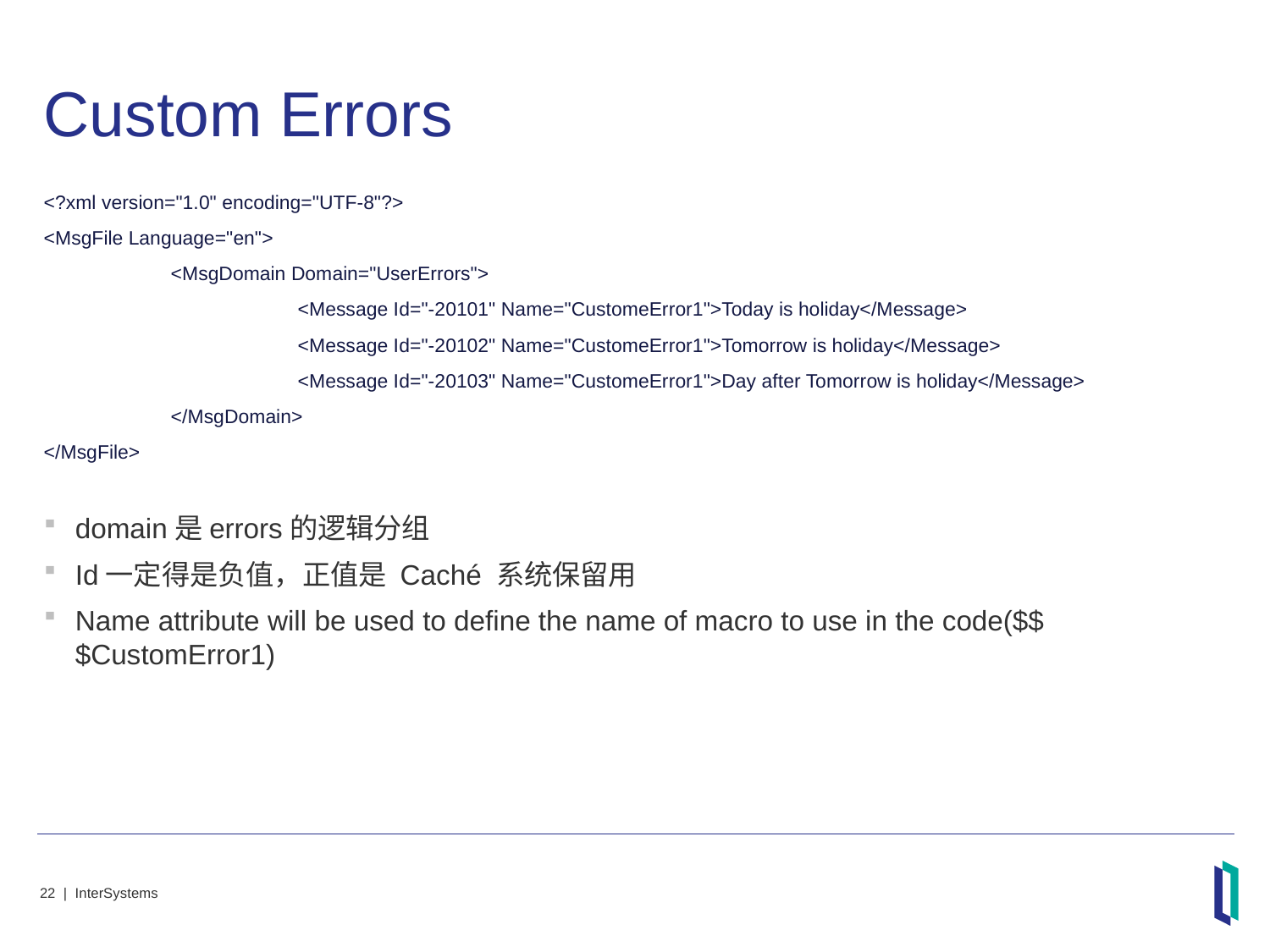

# Custom Errors
<?xml version="1.0" encoding="UTF-8"?>
<MsgFile Language="en">
	<MsgDomain Domain="UserErrors">
		<Message Id="-20101" Name="CustomeError1">Today is holiday</Message>
		<Message Id="-20102" Name="CustomeError1">Tomorrow is holiday</Message>
		<Message Id="-20103" Name="CustomeError1">Day after Tomorrow is holiday</Message>
	</MsgDomain>
</MsgFile>

domain是errors的逻辑分组
Id一定得是负值，正值是 Caché 系统保留用
Name attribute will be used to define the name of macro to use in the code($$$CustomError1)